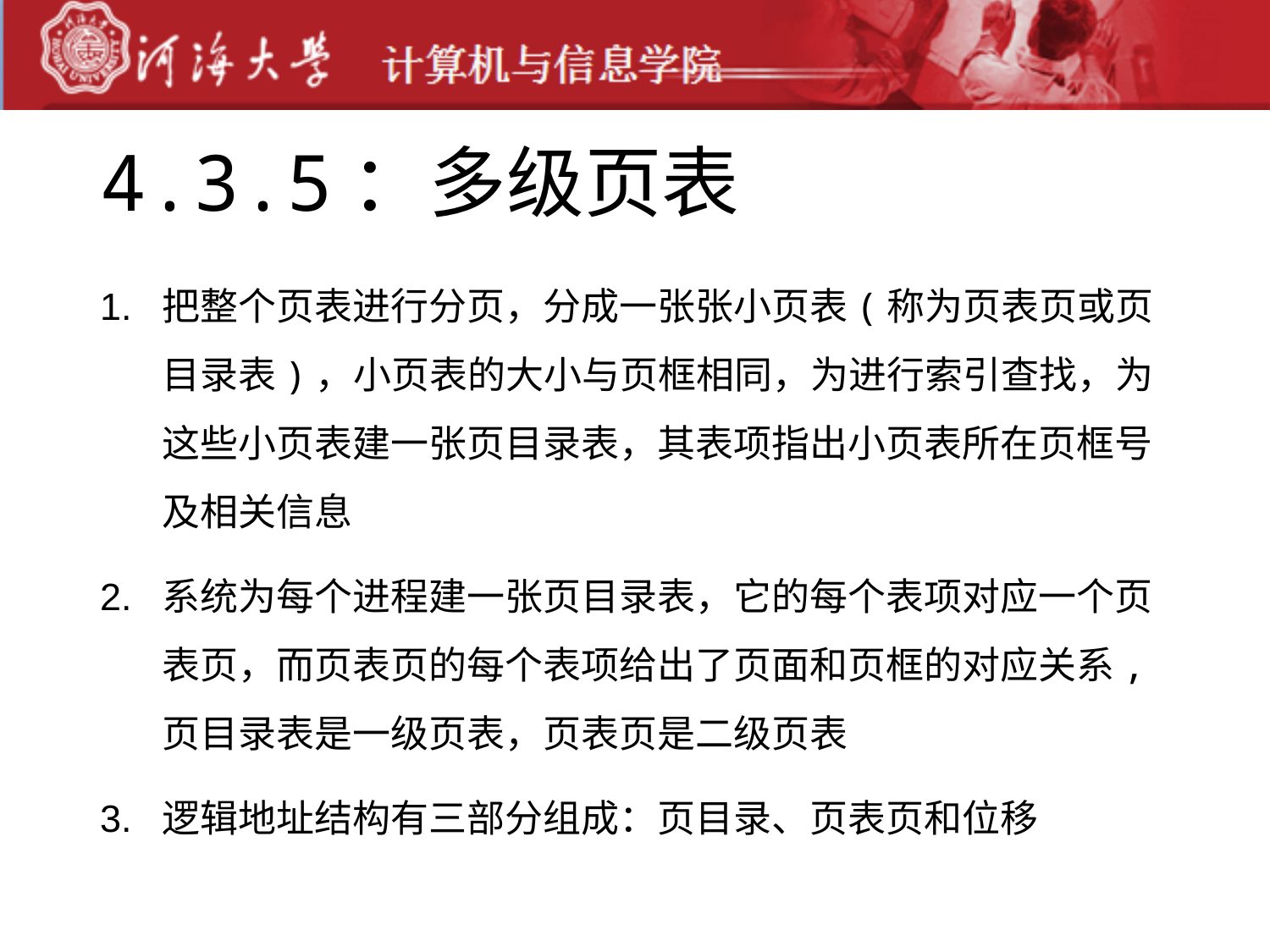

# 4.3.5：多级页表
把整个页表进行分页，分成一张张小页表(称为页表页或页目录表)，小页表的大小与页框相同，为进行索引查找，为这些小页表建一张页目录表，其表项指出小页表所在页框号及相关信息
系统为每个进程建一张页目录表，它的每个表项对应一个页表页，而页表页的每个表项给出了页面和页框的对应关系,页目录表是一级页表，页表页是二级页表
逻辑地址结构有三部分组成：页目录、页表页和位移